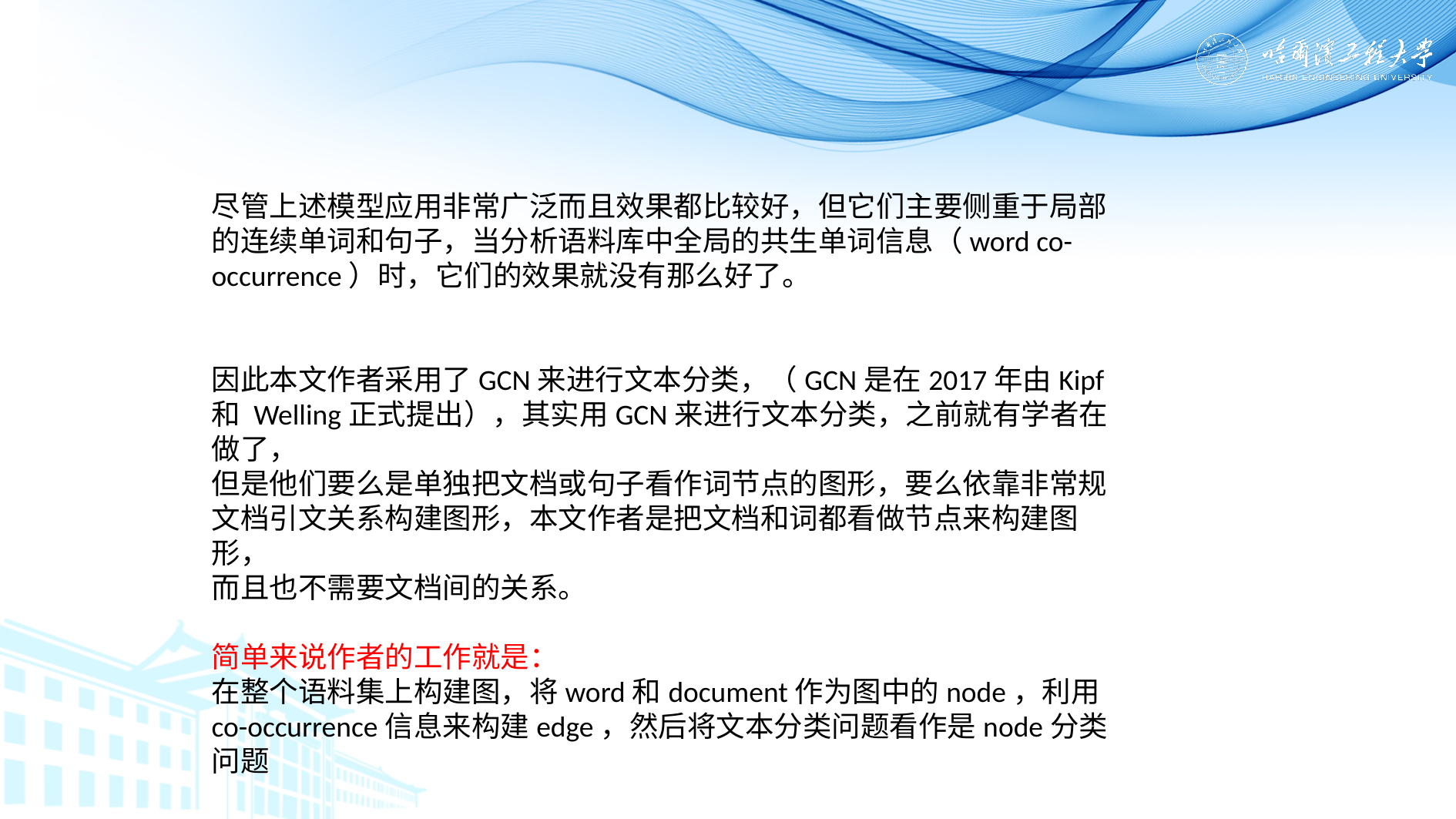

尽管上述模型应用非常广泛而且效果都比较好，但它们主要侧重于局部的连续单词和句子，当分析语料库中全局的共生单词信息（word co-occurrence）时，它们的效果就没有那么好了。

因此本文作者采用了GCN来进行文本分类，（GCN是在2017年由Kipf 和 Welling正式提出），其实用GCN来进行文本分类，之前就有学者在做了，
但是他们要么是单独把文档或句子看作词节点的图形，要么依靠非常规文档引文关系构建图形，本文作者是把文档和词都看做节点来构建图形，
而且也不需要文档间的关系。

简单来说作者的工作就是：
在整个语料集上构建图，将word和document作为图中的node，利用co-occurrence信息来构建edge，然后将文本分类问题看作是node分类问题